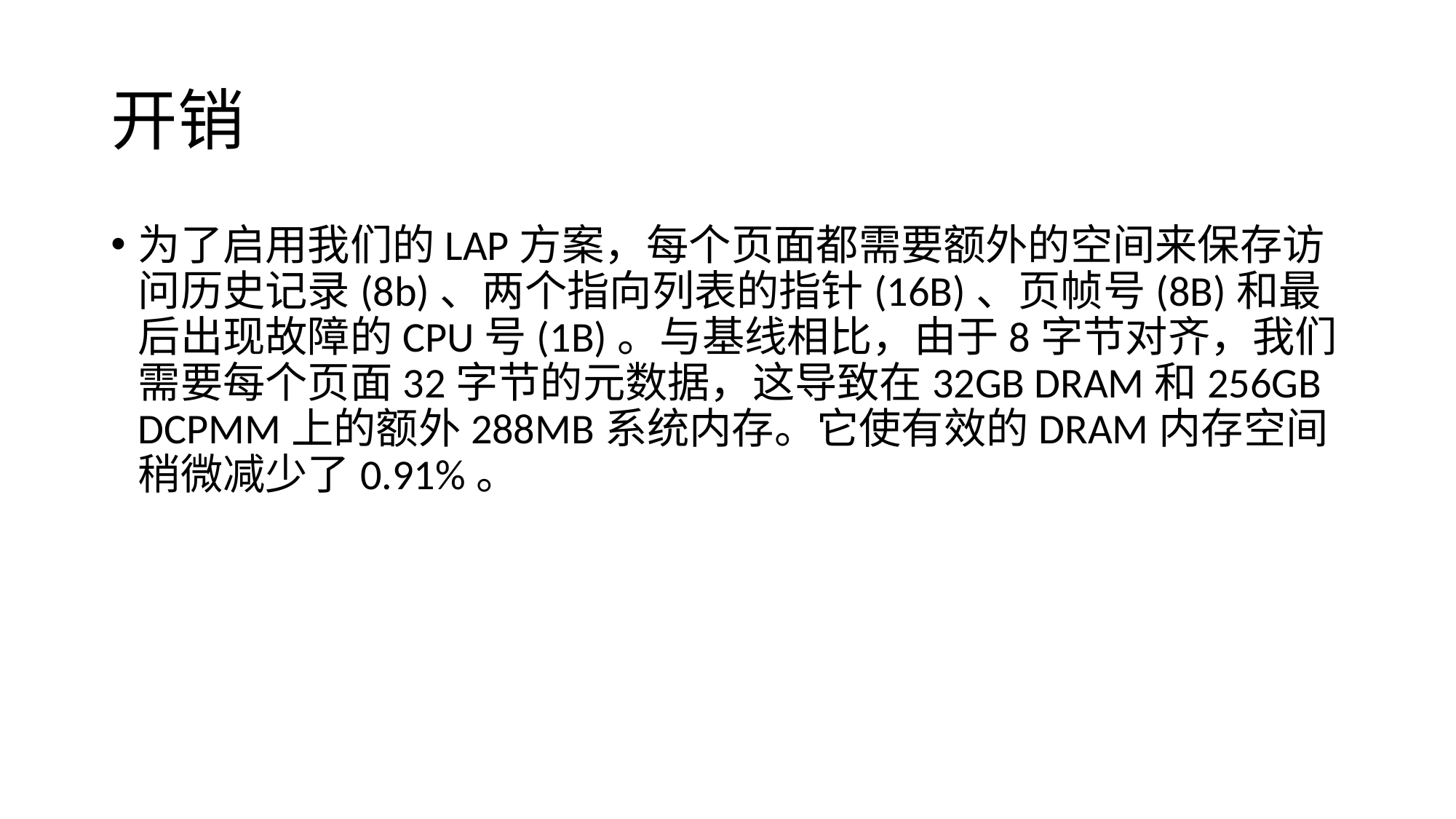

# 开销
为了启用我们的LAP方案，每个页面都需要额外的空间来保存访问历史记录(8b)、两个指向列表的指针(16B)、页帧号(8B)和最后出现故障的CPU号(1B)。与基线相比，由于8字节对齐，我们需要每个页面32字节的元数据，这导致在32GB DRAM和256GB DCPMM上的额外288MB系统内存。它使有效的DRAM内存空间稍微减少了0.91%。